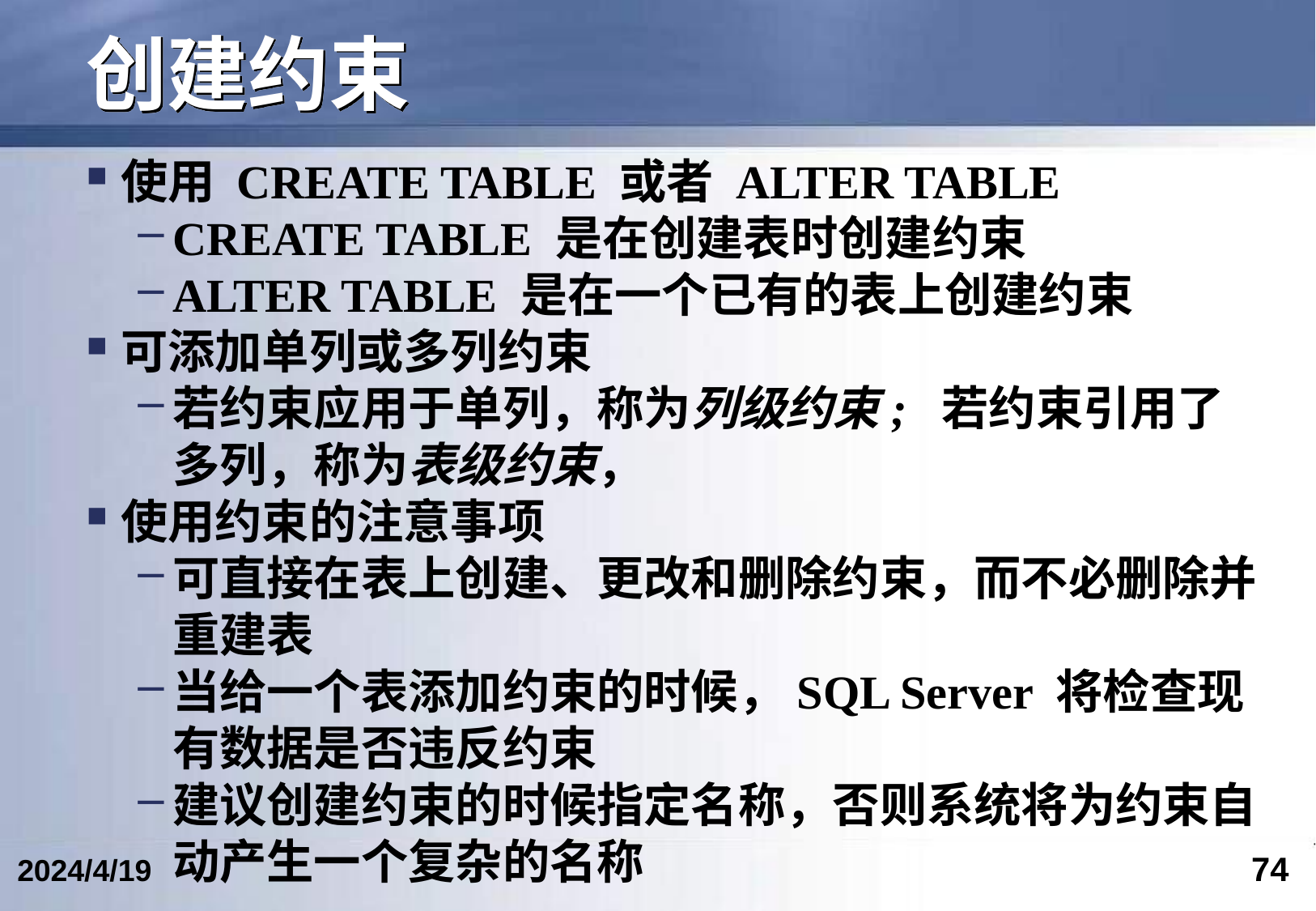

# 创建约束
使用 CREATE TABLE 或者 ALTER TABLE
CREATE TABLE 是在创建表时创建约束
ALTER TABLE 是在一个已有的表上创建约束
可添加单列或多列约束
若约束应用于单列，称为列级约束;  若约束引用了多列，称为表级约束，
使用约束的注意事项
可直接在表上创建、更改和删除约束，而不必删除并重建表
当给一个表添加约束的时候，SQL Server 将检查现有数据是否违反约束
建议创建约束的时候指定名称，否则系统将为约束自动产生一个复杂的名称
74
2024/4/19